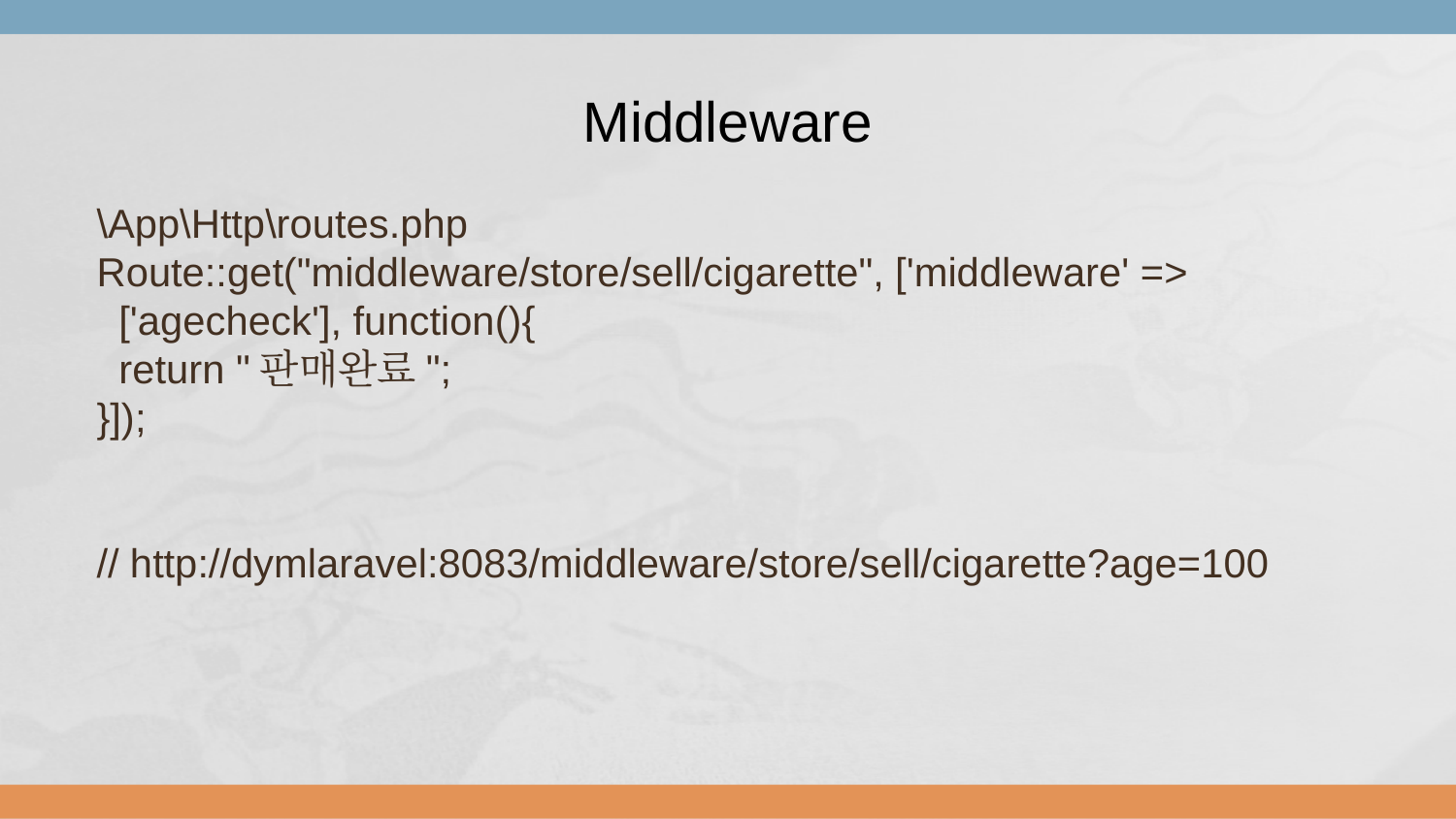

# Middleware
\App\Http\routes.php
Route::get("middleware/store/sell/cigarette", ['middleware' => ['agecheck'], function(){
	return "판매완료";
}]);

// http://dymlaravel:8083/middleware/store/sell/cigarette?age=100